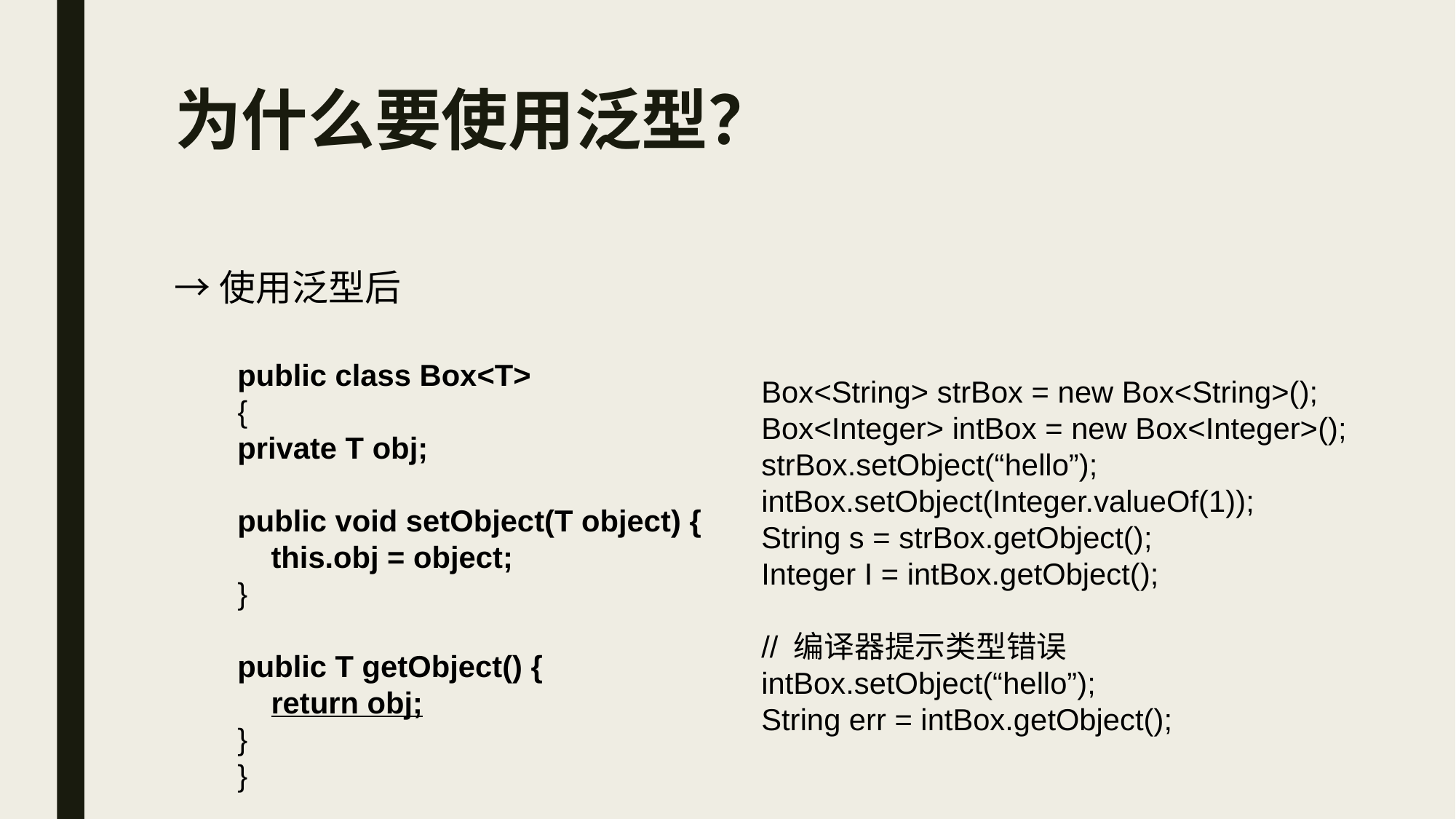

# 为什么要使用泛型？
→使用泛型后
public class Box<T>
{
private T obj;

public void setObject(T object) {
    this.obj = object;
}

public T getObject() {
    return obj;
}
}
Box<String> strBox = new Box<String>();
Box<Integer> intBox = new Box<Integer>();
strBox.setObject(“hello”);
intBox.setObject(Integer.valueOf(1));
String s = strBox.getObject();
Integer I = intBox.getObject();

// 编译器提示类型错误
intBox.setObject(“hello”);
String err = intBox.getObject();